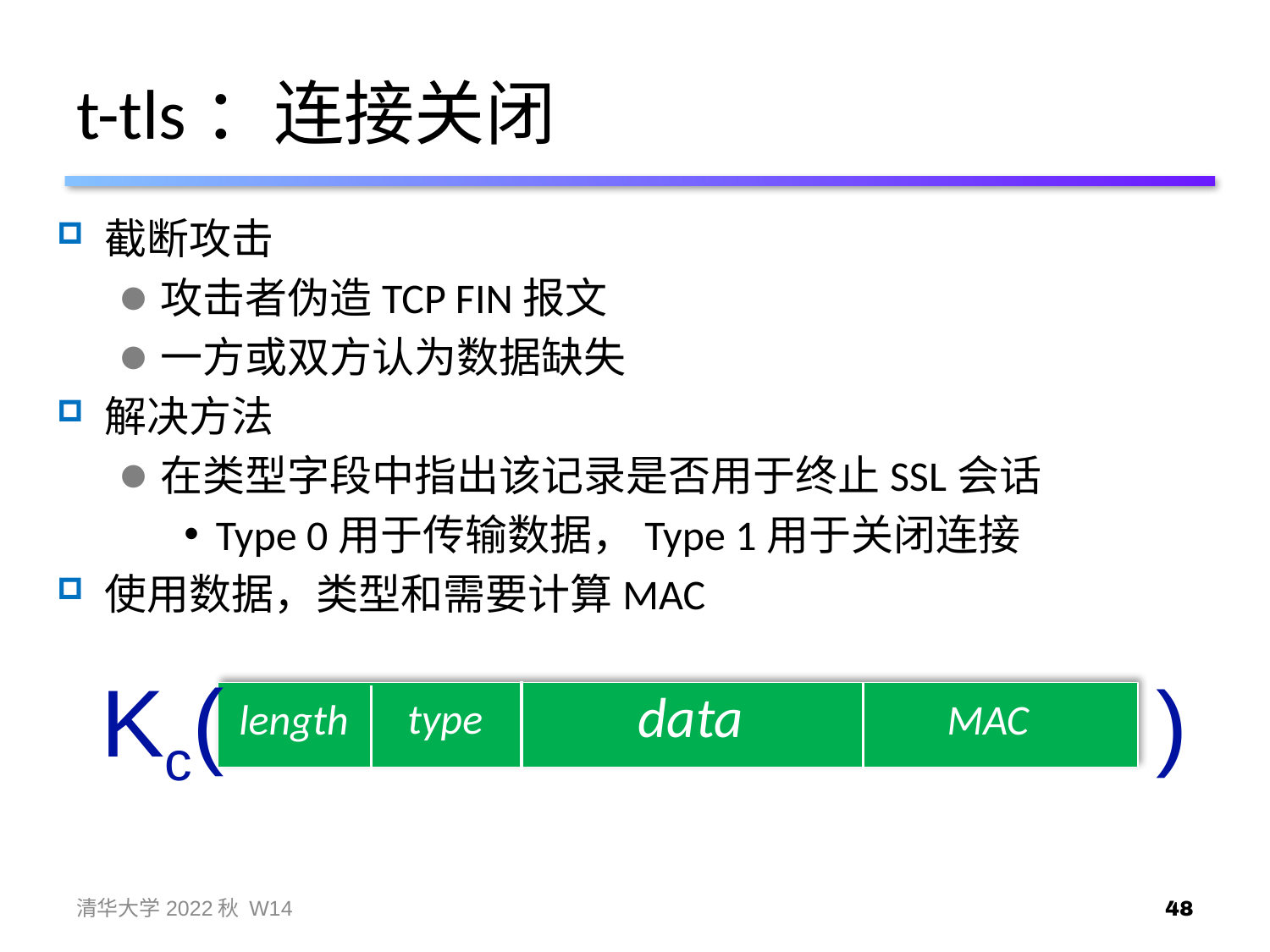

# t-tls：连接关闭
截断攻击
攻击者伪造TCP FIN报文
一方或双方认为数据缺失
解决方法
在类型字段中指出该记录是否用于终止SSL会话
Type 0用于传输数据，Type 1用于关闭连接
使用数据，类型和需要计算MAC

Kc(
)

type
MAC
length
data
清华大学2022秋 W14
48